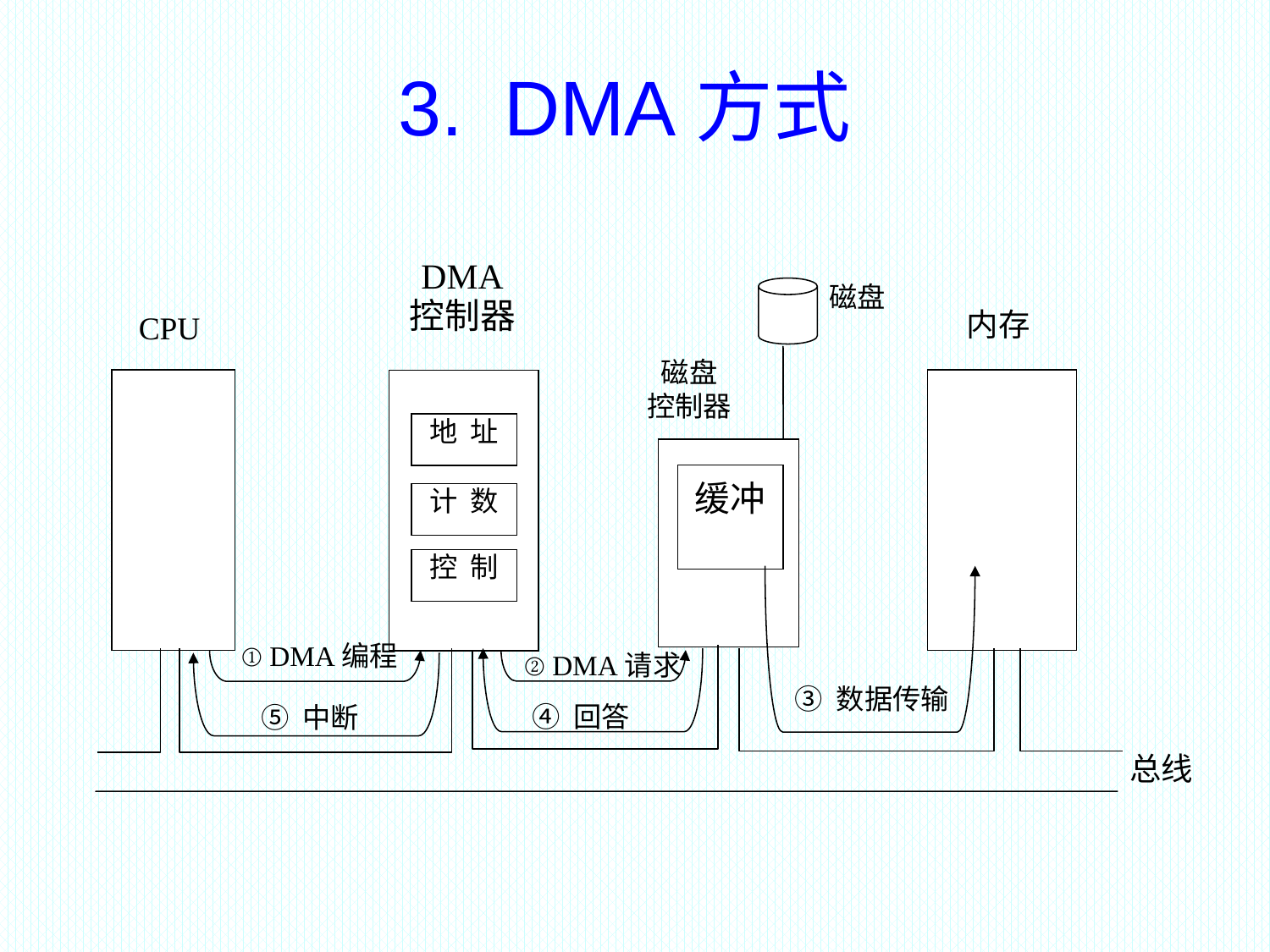

# 3.  DMA方式
DMA
控制器

磁盘
内存
CPU

磁盘
控制器

地  址
计  数
控  制

缓冲

① DMA编程

② DMA请求

③ 数据传输
④ 回答
⑤ 中断
总线